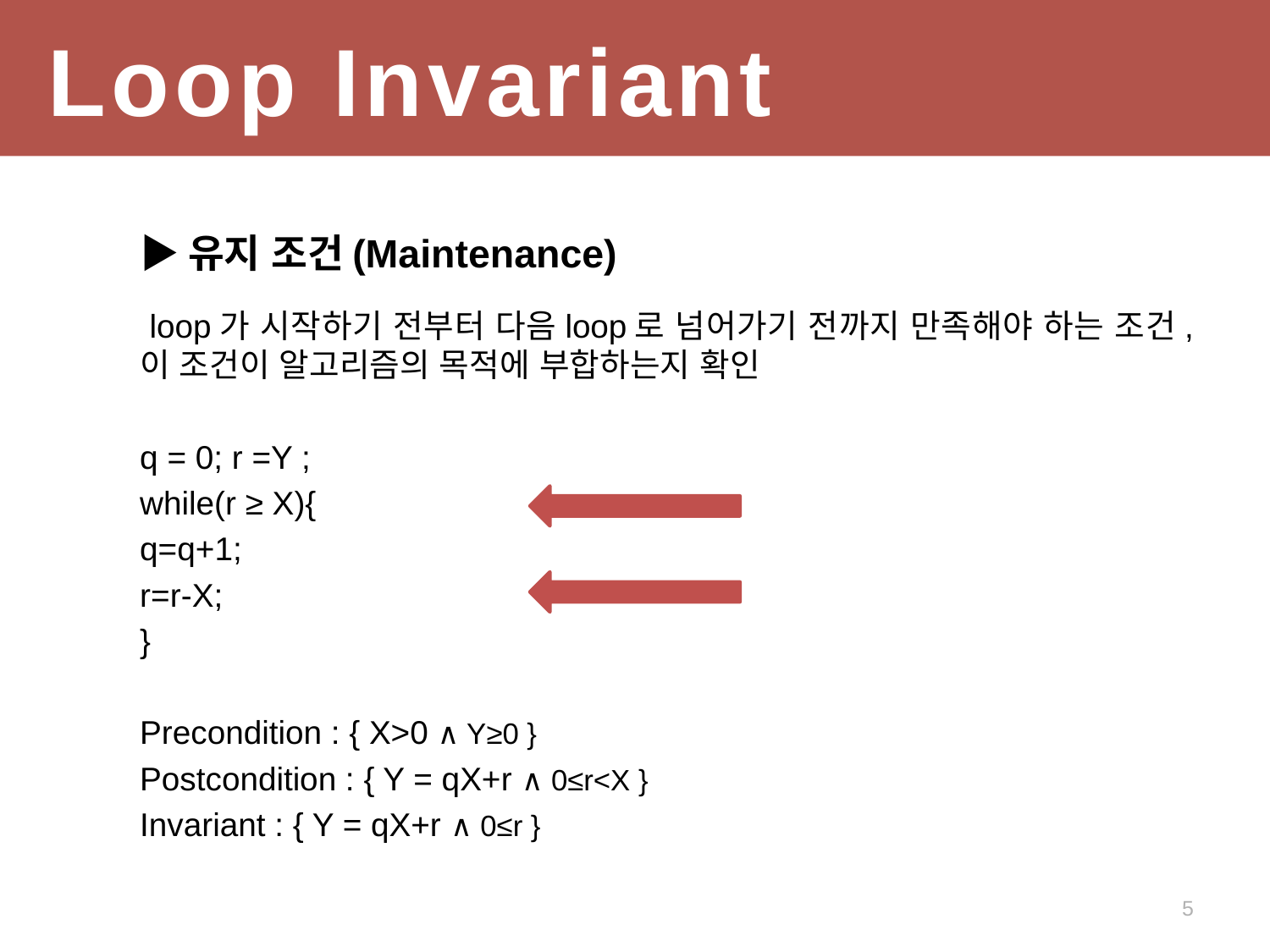

Loop Invariant
▶유지 조건(Maintenance)

	 loop가 시작하기 전부터 다음loop로 넘어가기 전까지 만족해야 하는 조건, 이 조건이 알고리즘의 목적에 부합하는지 확인

	q = 0; r =Y ;
	while(r ≥ X){
		q=q+1;
		r=r-X;
	}

Precondition : { X>0 ∧ Y≥0 }
Postcondition : { Y = qX+r ∧ 0≤r<X }
Invariant : { Y = qX+r ∧ 0≤r }

5